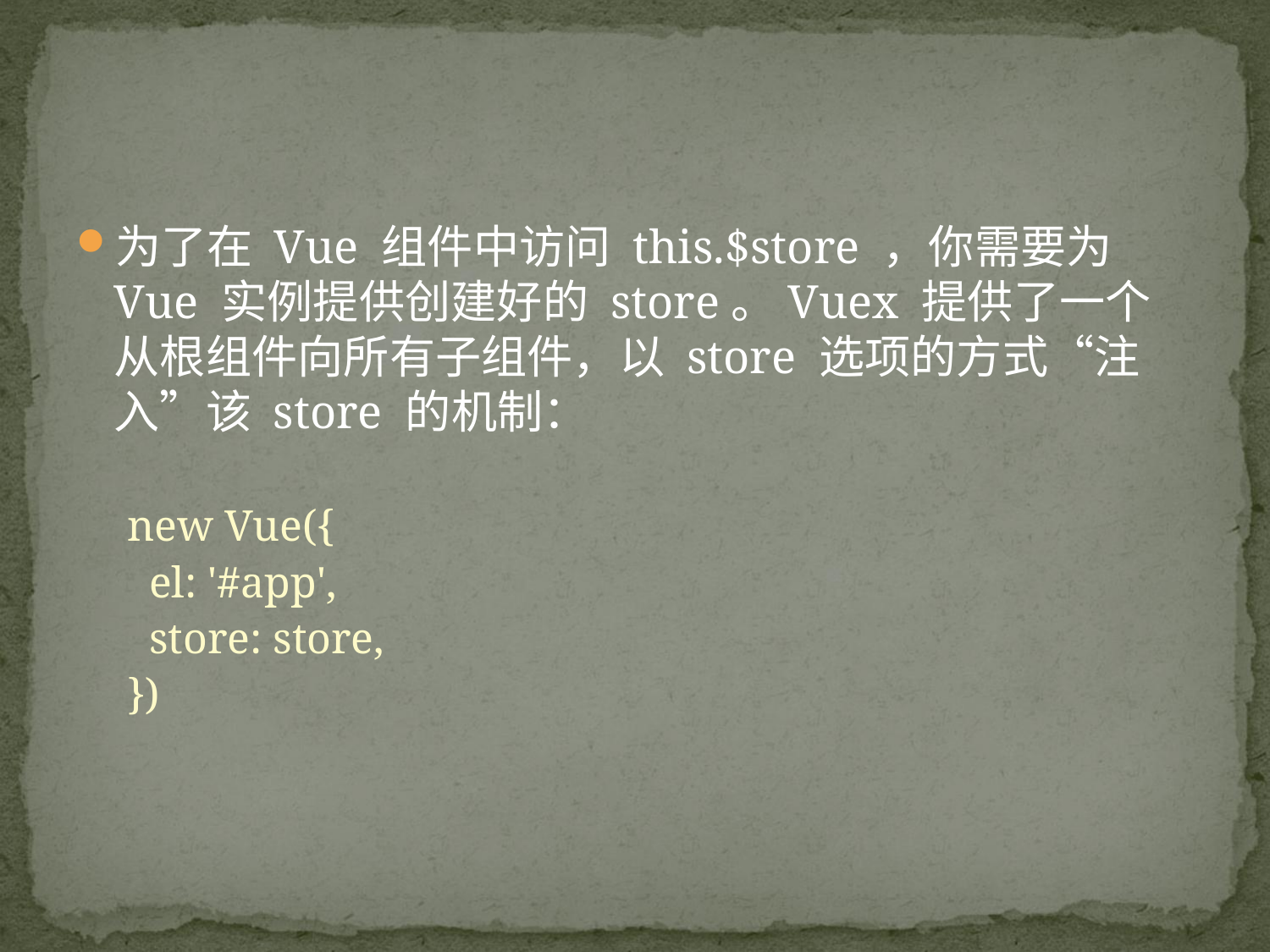

#
为了在 Vue 组件中访问 this.$store ，你需要为 Vue 实例提供创建好的 store。Vuex 提供了一个从根组件向所有子组件，以 store 选项的方式“注入”该 store 的机制：

new Vue({
  el: '#app',
  store: store,
})